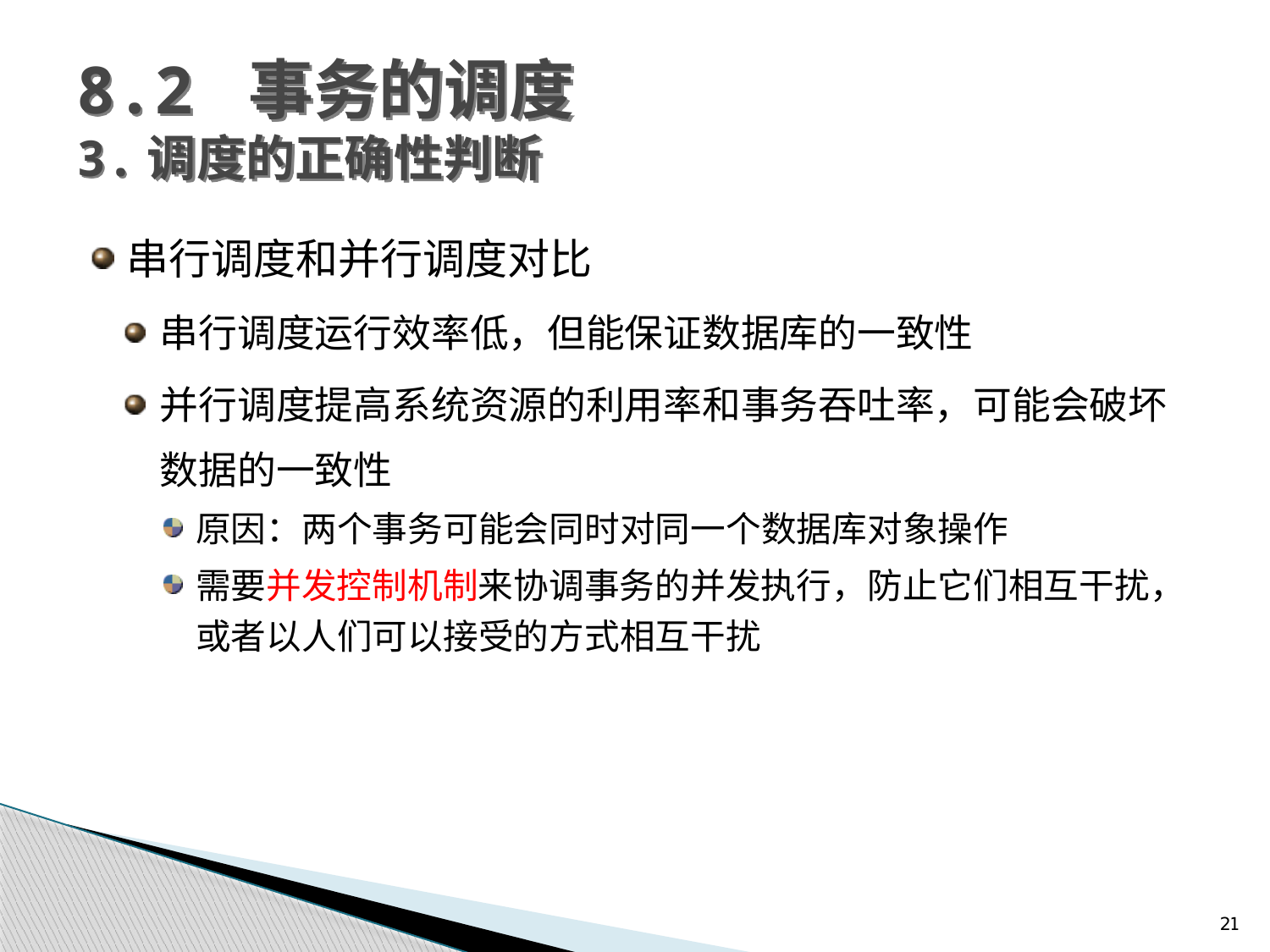

8.2 事务的调度
3.调度的正确性判断
串行调度和并行调度对比
串行调度运行效率低，但能保证数据库的一致性
并行调度提高系统资源的利用率和事务吞吐率，可能会破坏数据的一致性
原因：两个事务可能会同时对同一个数据库对象操作
需要并发控制机制来协调事务的并发执行，防止它们相互干扰，或者以人们可以接受的方式相互干扰

21